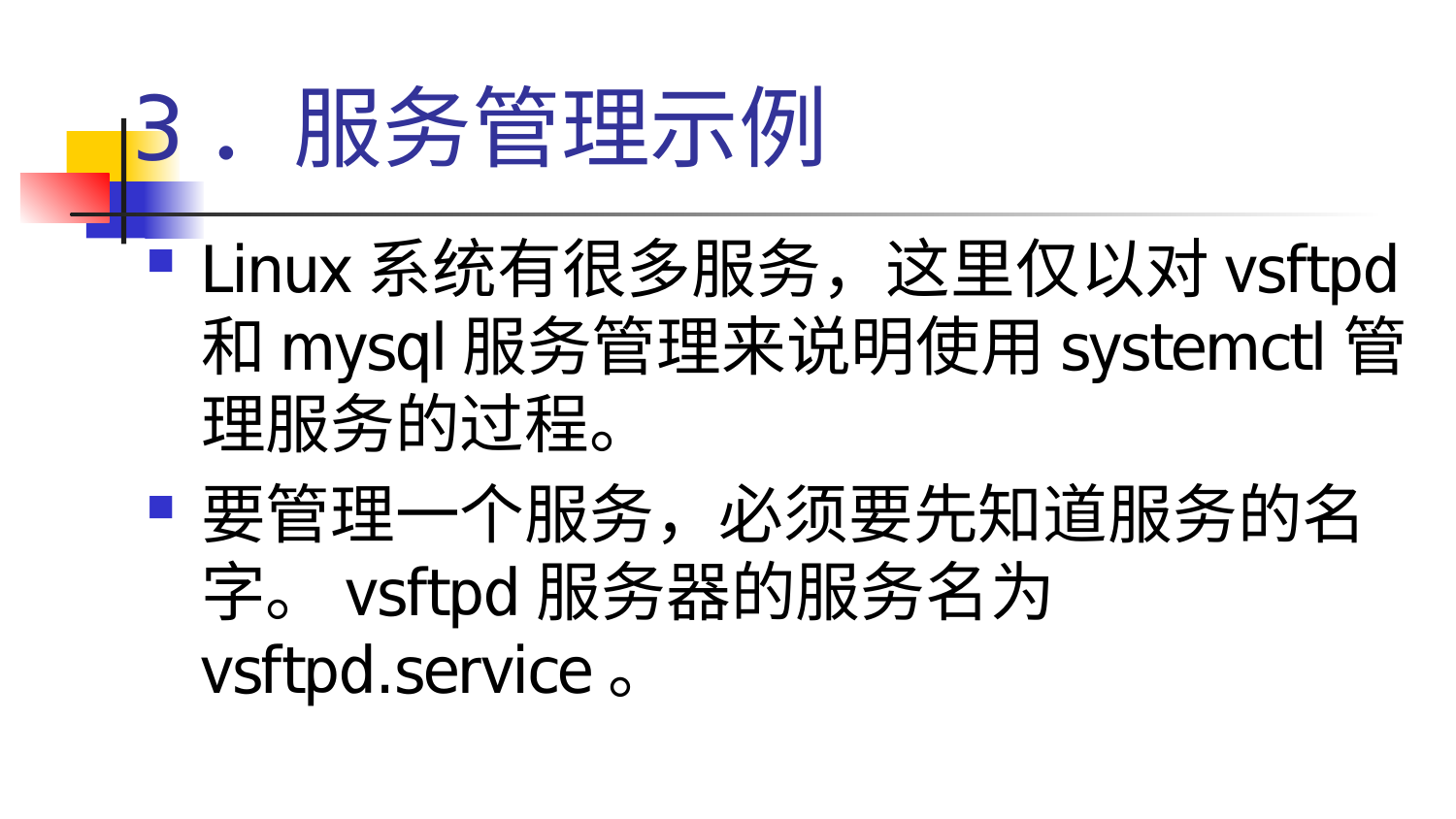

# 3．服务管理示例
Linux系统有很多服务，这里仅以对vsftpd和mysql服务管理来说明使用systemctl管理服务的过程。
要管理一个服务，必须要先知道服务的名字。vsftpd服务器的服务名为vsftpd.service。